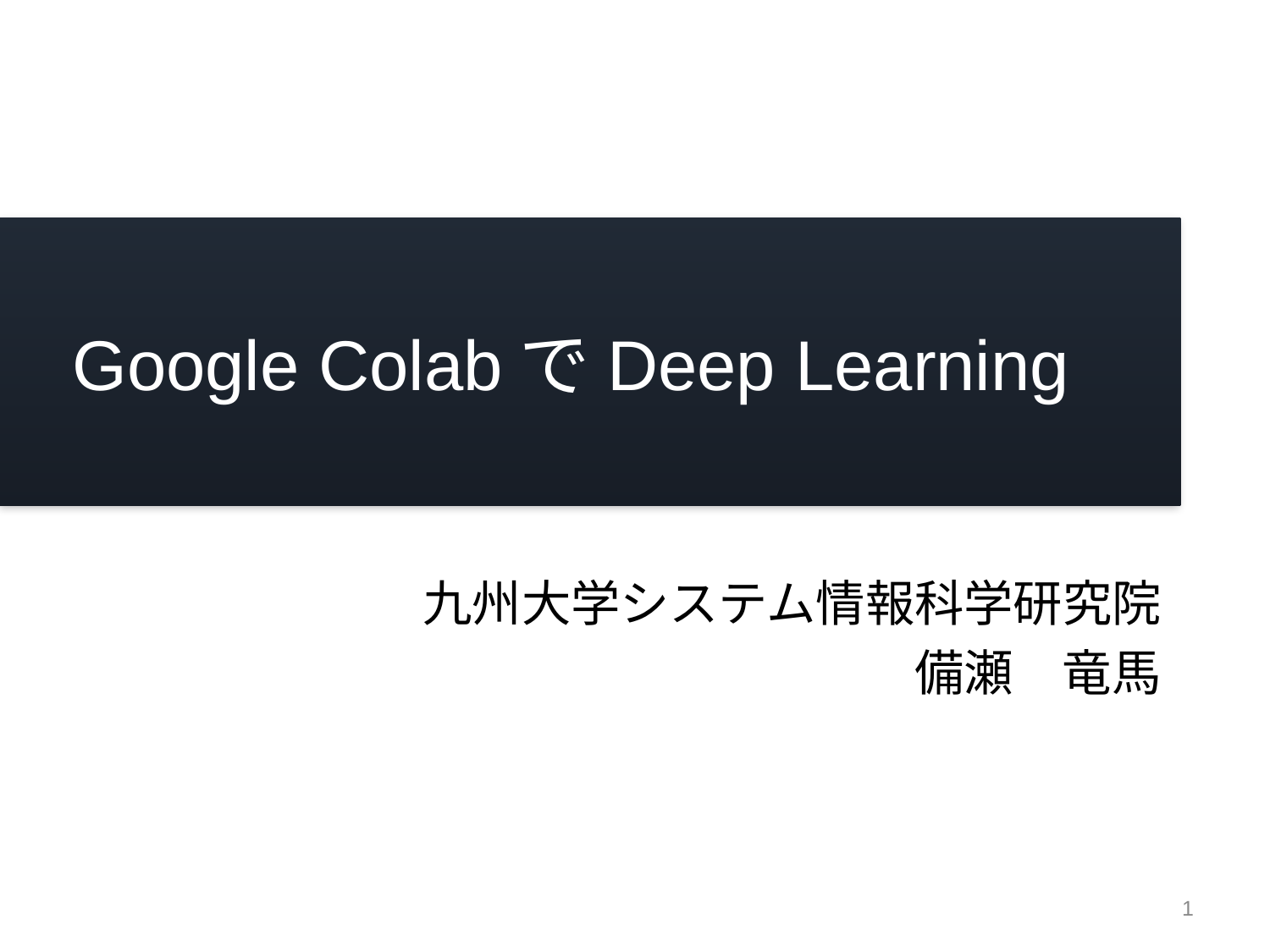

# Google ColabでDeep Learning
九州大学システム情報科学研究院
備瀬　竜馬
1